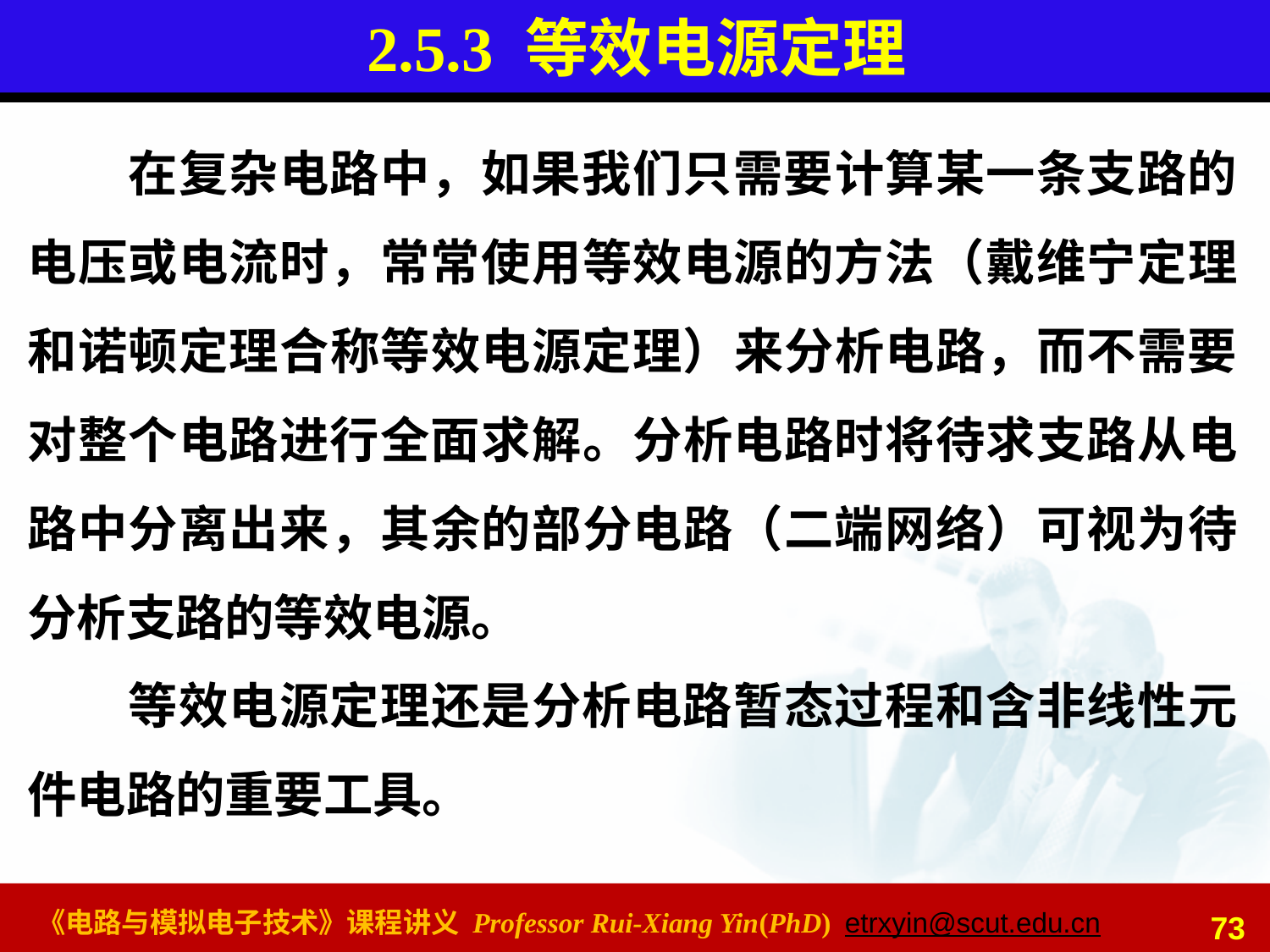

# 2.5.3 等效电源定理
在复杂电路中，如果我们只需要计算某一条支路的电压或电流时，常常使用等效电源的方法（戴维宁定理和诺顿定理合称等效电源定理）来分析电路，而不需要对整个电路进行全面求解。分析电路时将待求支路从电路中分离出来，其余的部分电路（二端网络）可视为待分析支路的等效电源。
等效电源定理还是分析电路暂态过程和含非线性元件电路的重要工具。
73